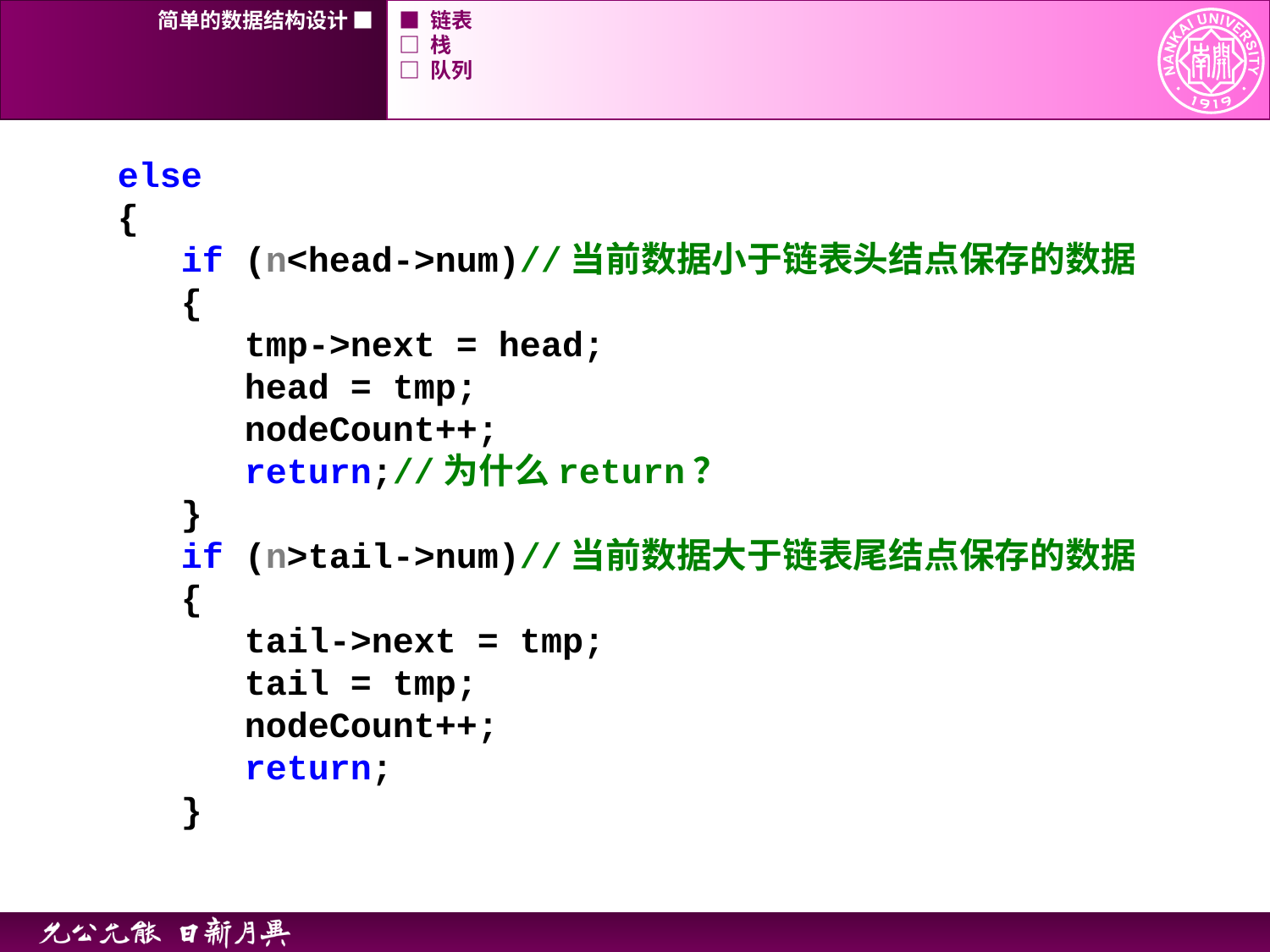

简单的数据结构设计 ■
■ 链表
□ 栈
□ 队列

else
{
   if (n<head->num)//当前数据小于链表头结点保存的数据
   {
      tmp->next = head;
      head = tmp;
      nodeCount++;
      return;//为什么return？
   }
   if (n>tail->num)//当前数据大于链表尾结点保存的数据
   {
      tail->next = tmp;
      tail = tmp;
      nodeCount++;
      return;
   }